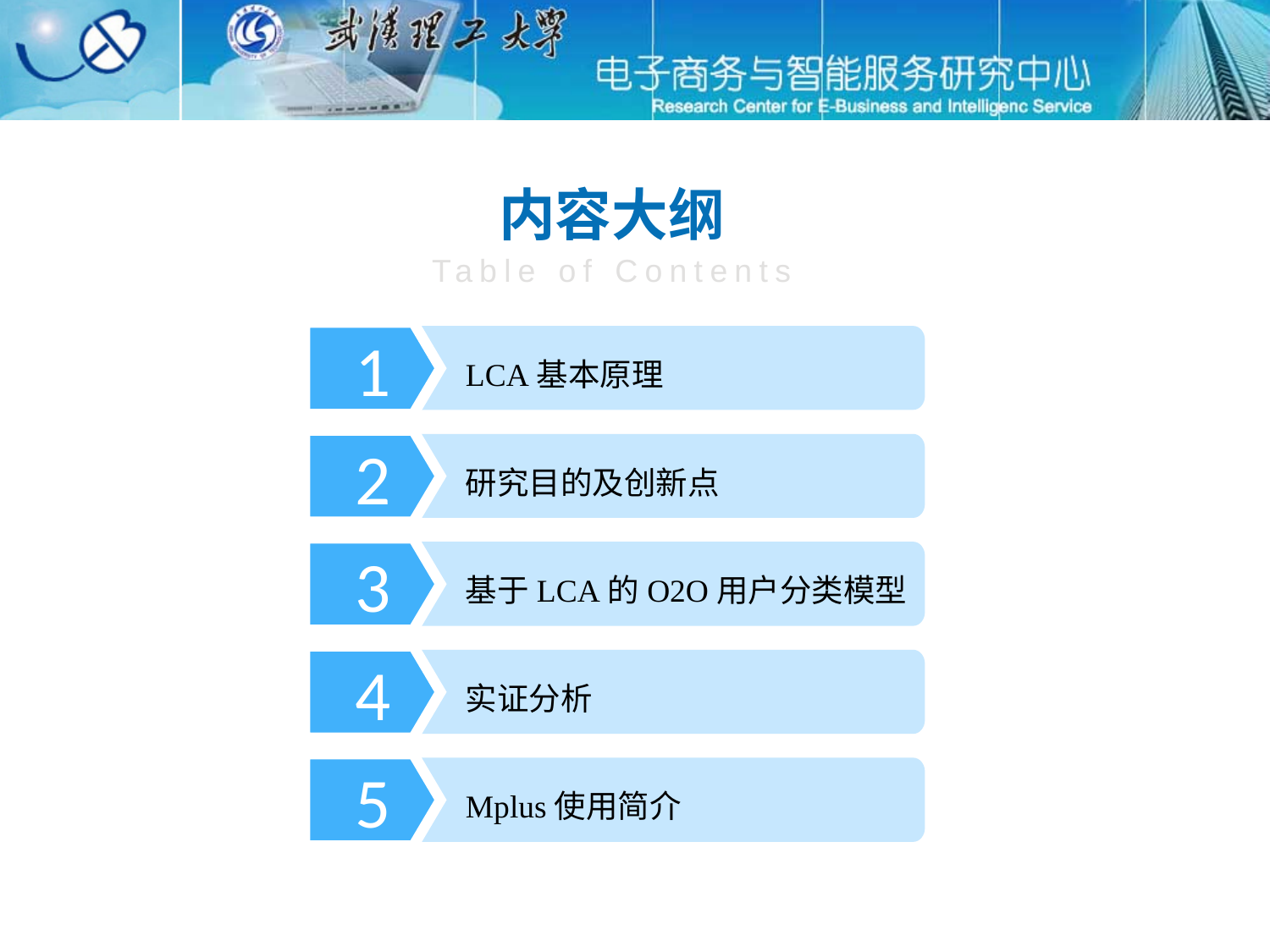

内容大纲
Table of Contents
1
LCA基本原理
2
研究目的及创新点
3
基于LCA的O2O用户分类模型
4
实证分析
5
Mplus使用简介